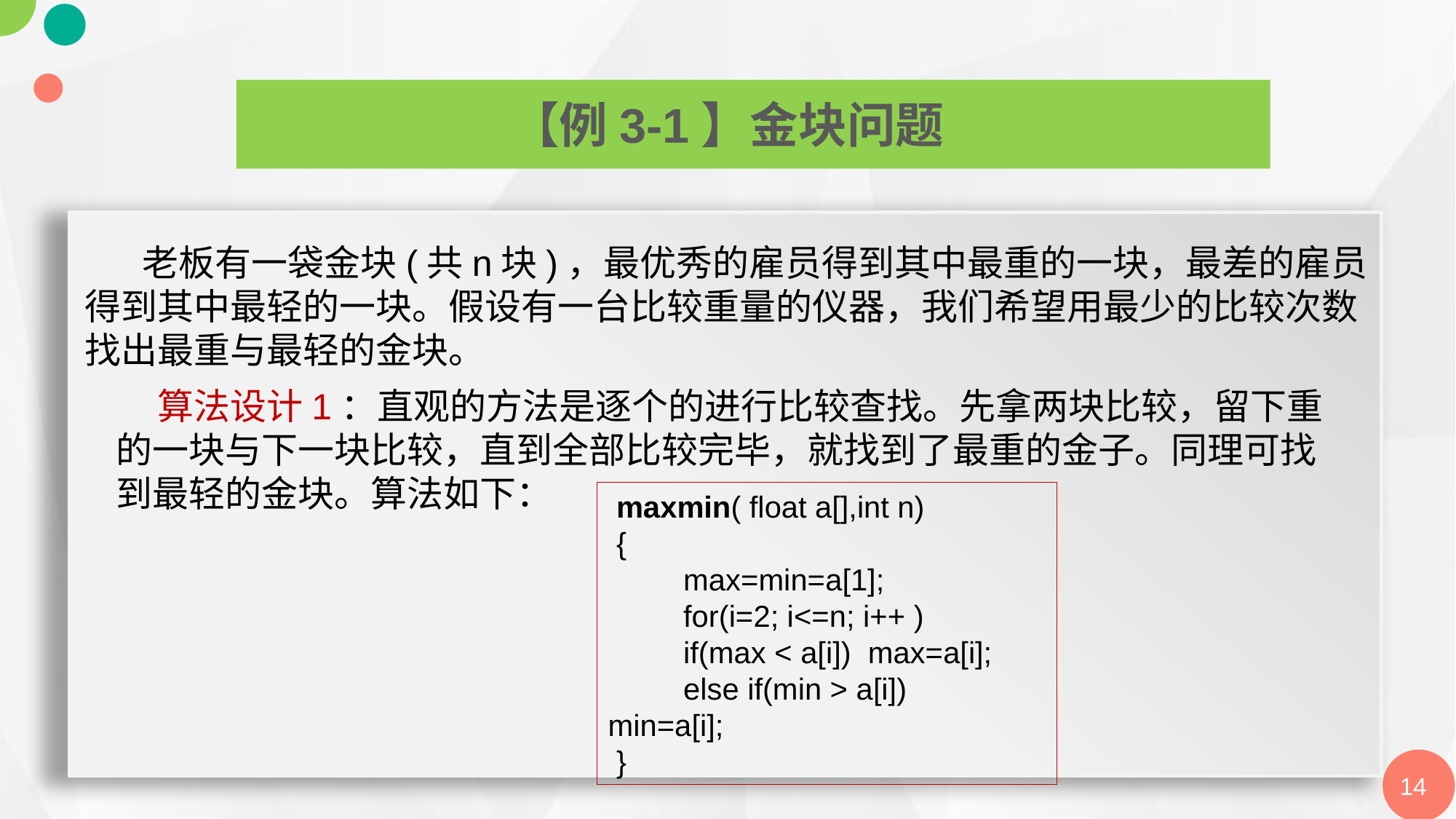

老板有一袋金块(共n块)，最优秀的雇员得到其中最重的一块，最差的雇员得到其中最轻的一块。假设有一台比较重量的仪器，我们希望用最少的比较次数找出最重与最轻的金块。
【例3-1】金块问题
    算法设计1：直观的方法是逐个的进行比较查找。先拿两块比较，留下重的一块与下一块比较，直到全部比较完毕，就找到了最重的金子。同理可找到最轻的金块。算法如下：
 maxmin( float a[],int n)
 {
         max=min=a[1];
         for(i=2; i<=n; i++ )
         if(max < a[i])  max=a[i];
         else if(min > a[i])   min=a[i];
 }